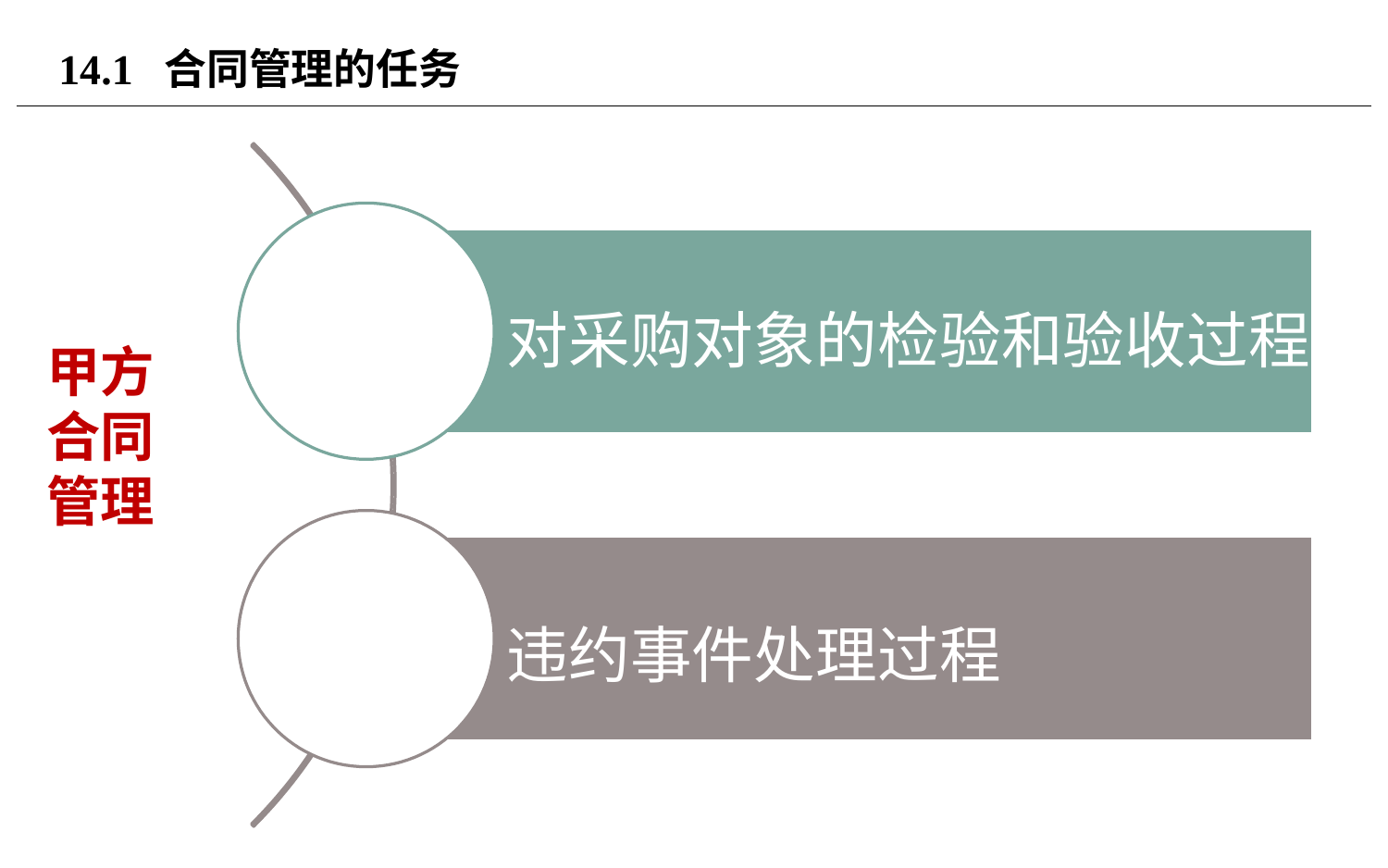

# 14.1  合同管理的任务

对采购对象的检验和验收过程

违约事件处理过程
甲方合同管理